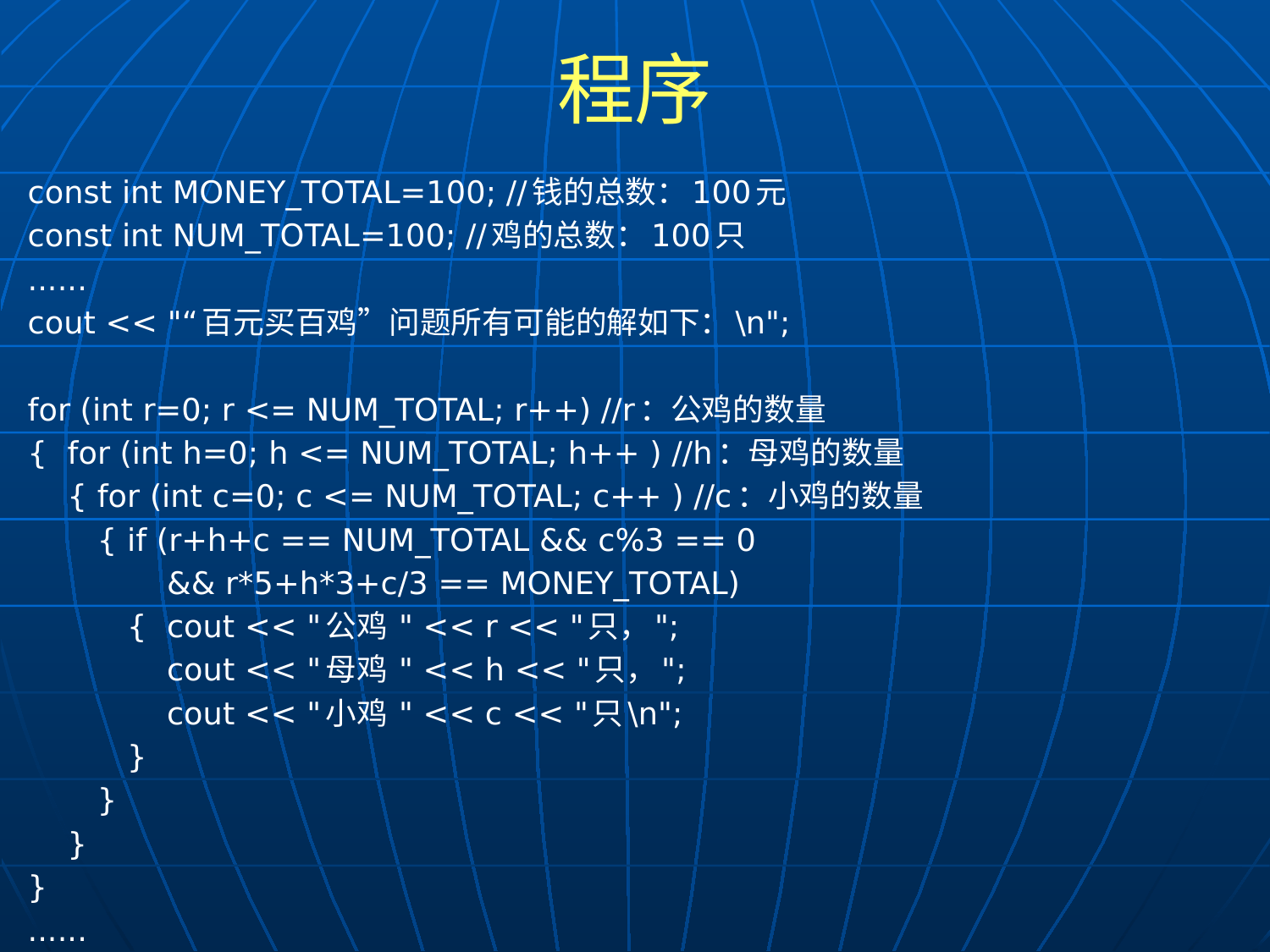

# 程序
const int MONEY_TOTAL=100; //钱的总数：100元
const int NUM_TOTAL=100; //鸡的总数：100只
......
cout << "“百元买百鸡”问题所有可能的解如下：\n";

for (int r=0; r <= NUM_TOTAL; r++) //r：公鸡的数量
{  for (int h=0; h <= NUM_TOTAL; h++ ) //h：母鸡的数量
    { for (int c=0; c <= NUM_TOTAL; c++ ) //c：小鸡的数量
       { if (r+h+c == NUM_TOTAL && c%3 == 0
              && r*5+h*3+c/3 == MONEY_TOTAL)
          {  cout << "公鸡 " << r << "只，";
              cout << "母鸡 " << h << "只，";
              cout << "小鸡 " << c << "只\n";
          }
       }
    }
}
......